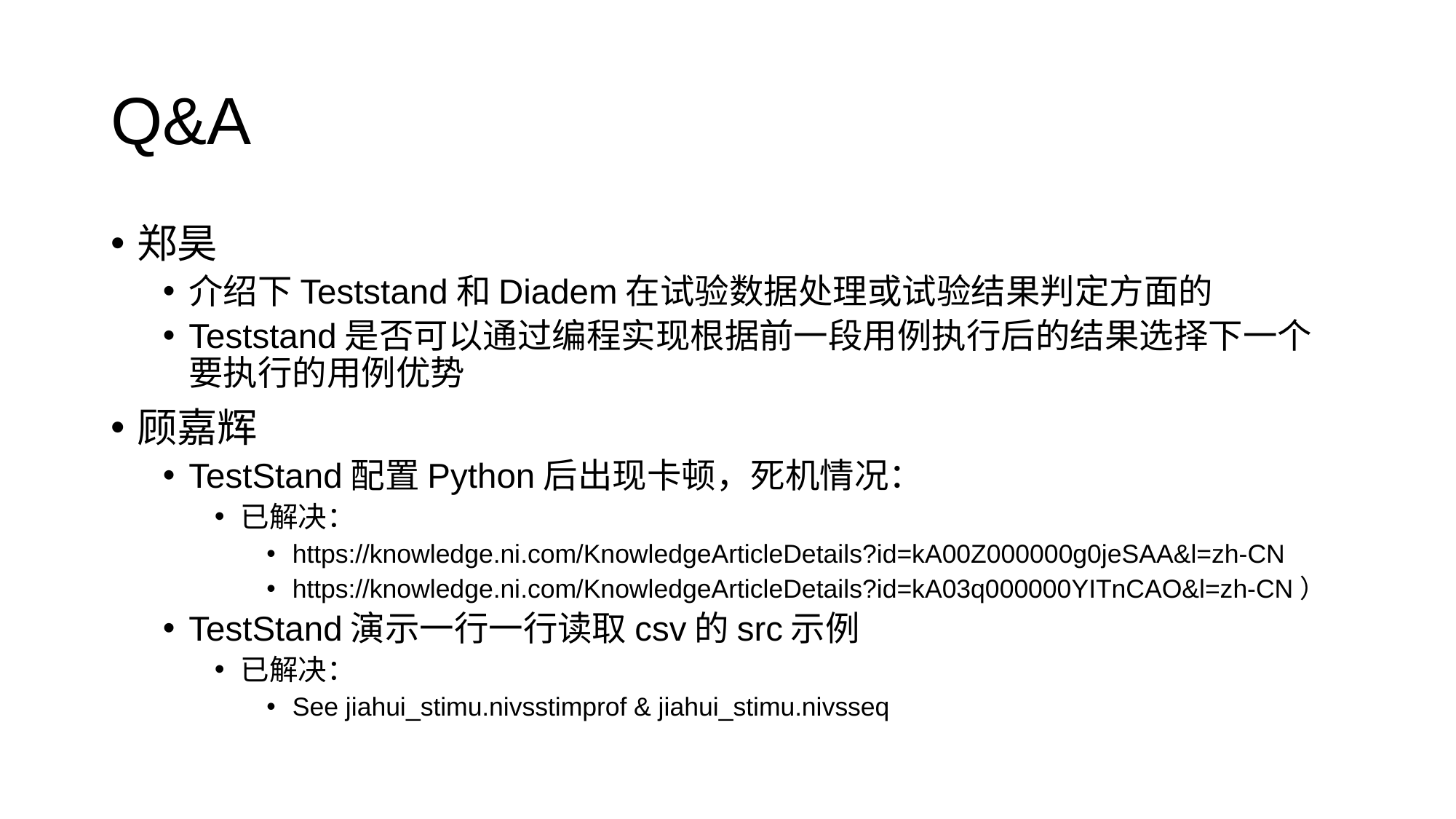

# Q&A
郑昊
介绍下Teststand和Diadem在试验数据处理或试验结果判定方面的
Teststand是否可以通过编程实现根据前一段用例执行后的结果选择下一个要执行的用例优势
顾嘉辉
TestStand配置Python后出现卡顿，死机情况：
已解决：
https://knowledge.ni.com/KnowledgeArticleDetails?id=kA00Z000000g0jeSAA&l=zh-CN
https://knowledge.ni.com/KnowledgeArticleDetails?id=kA03q000000YITnCAO&l=zh-CN）
TestStand演示一行一行读取csv的src示例
已解决：
See jiahui_stimu.nivsstimprof & jiahui_stimu.nivsseq